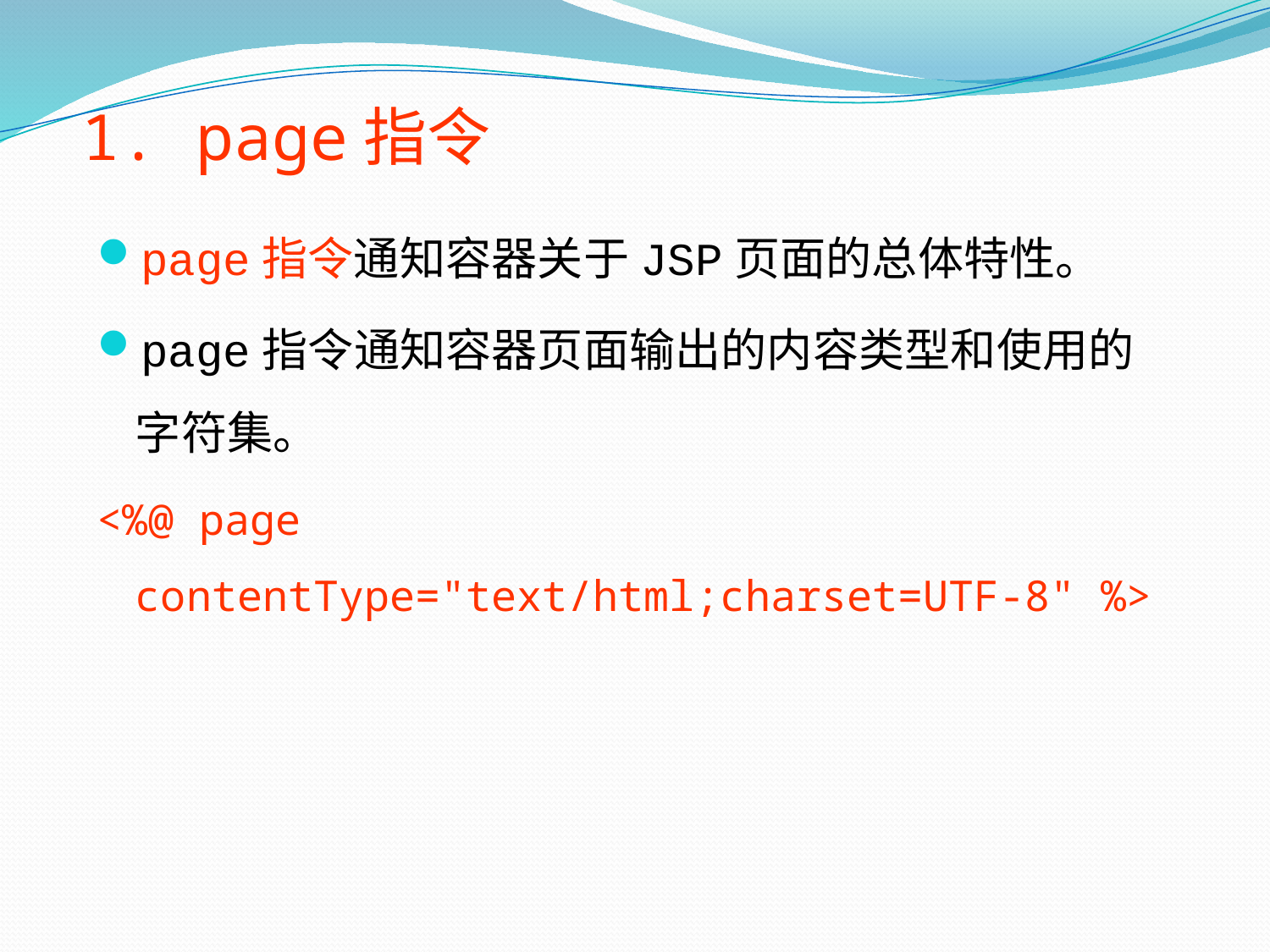

1. page指令
page指令通知容器关于JSP页面的总体特性。
page指令通知容器页面输出的内容类型和使用的字符集。
<%@ page contentType="text/html;charset=UTF-8" %>